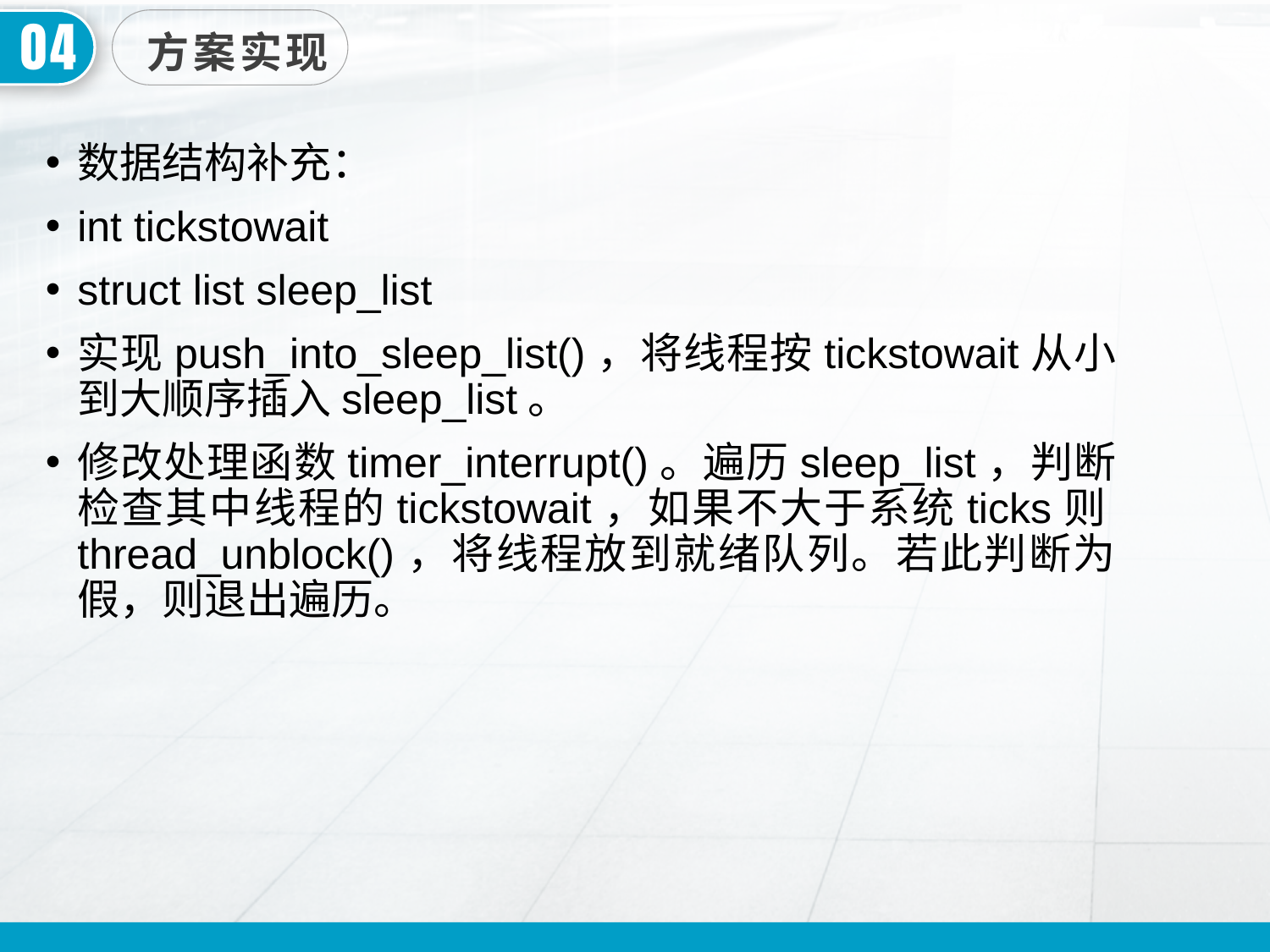

04
方案实现
数据结构补充：
int tickstowait
struct list sleep_list
实现push_into_sleep_list()，将线程按tickstowait从小到大顺序插入sleep_list。
修改处理函数timer_interrupt()。遍历sleep_list，判断检查其中线程的tickstowait，如果不大于系统ticks则thread_unblock()，将线程放到就绪队列。若此判断为假，则退出遍历。